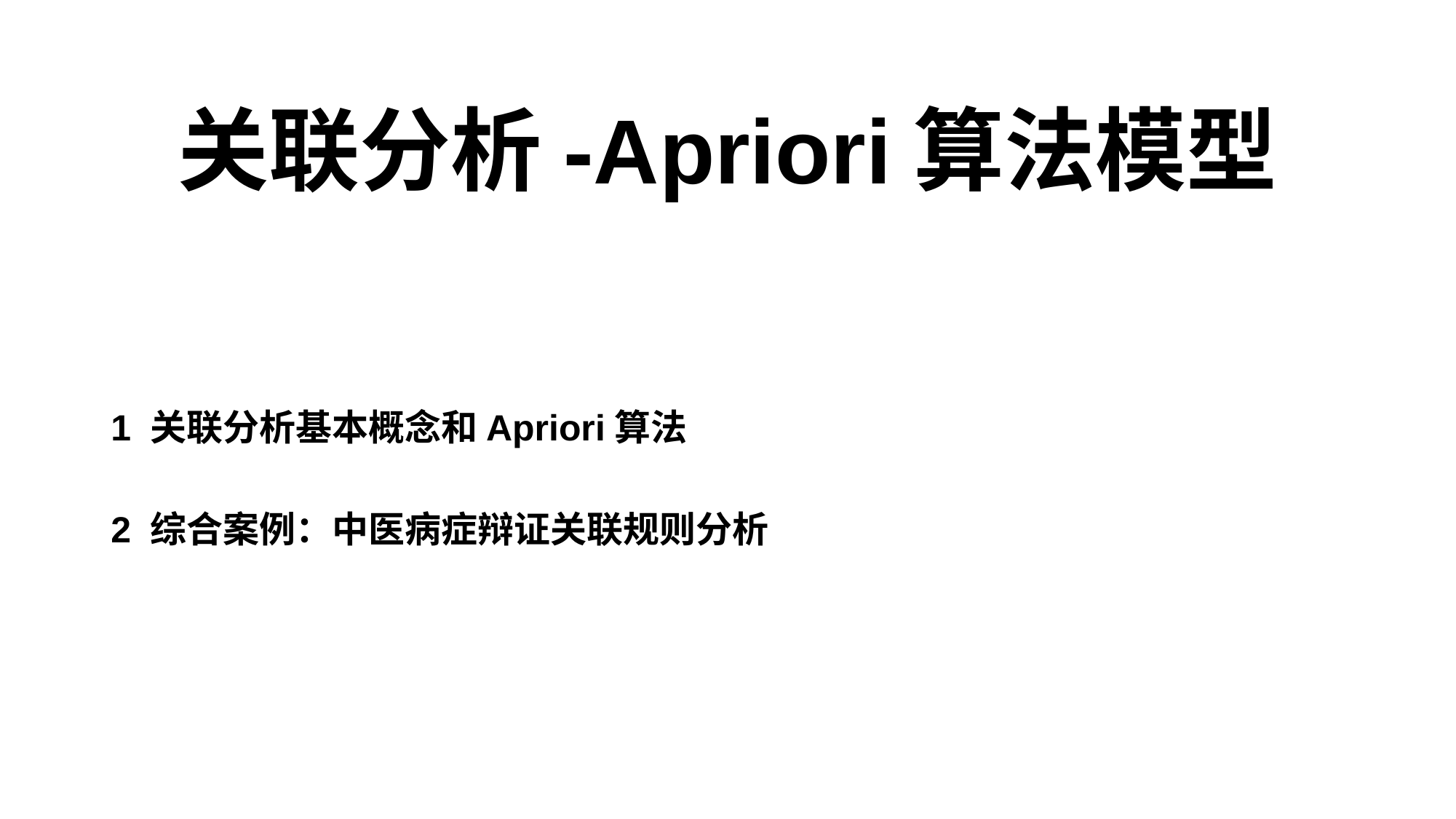

关联分析-Apriori算法模型
1 关联分析基本概念和Apriori算法
2 综合案例：中医病症辩证关联规则分析